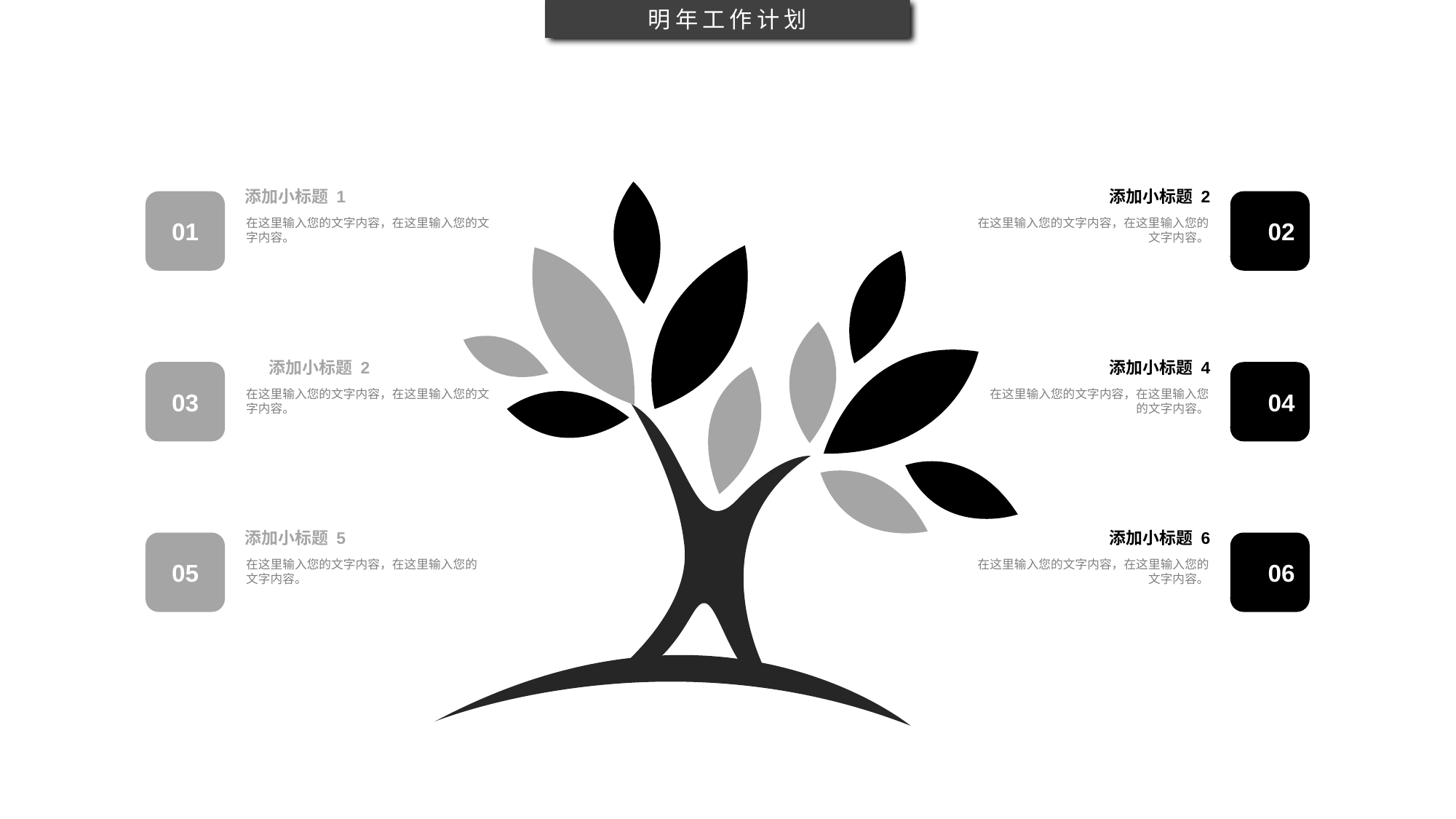

明年工作计划
添加小标题 1
添加小标题 2

01
02
在这里输入您的文字内容，在这里输入您的文字内容。
在这里输入您的文字内容，在这里输入您的文字内容。
添加小标题 2
添加小标题 4
03
04
在这里输入您的文字内容，在这里输入您的文字内容。
在这里输入您的文字内容，在这里输入您的文字内容。
添加小标题 5
添加小标题 6
05
06
在这里输入您的文字内容，在这里输入您的文字内容。
在这里输入您的文字内容，在这里输入您的文字内容。